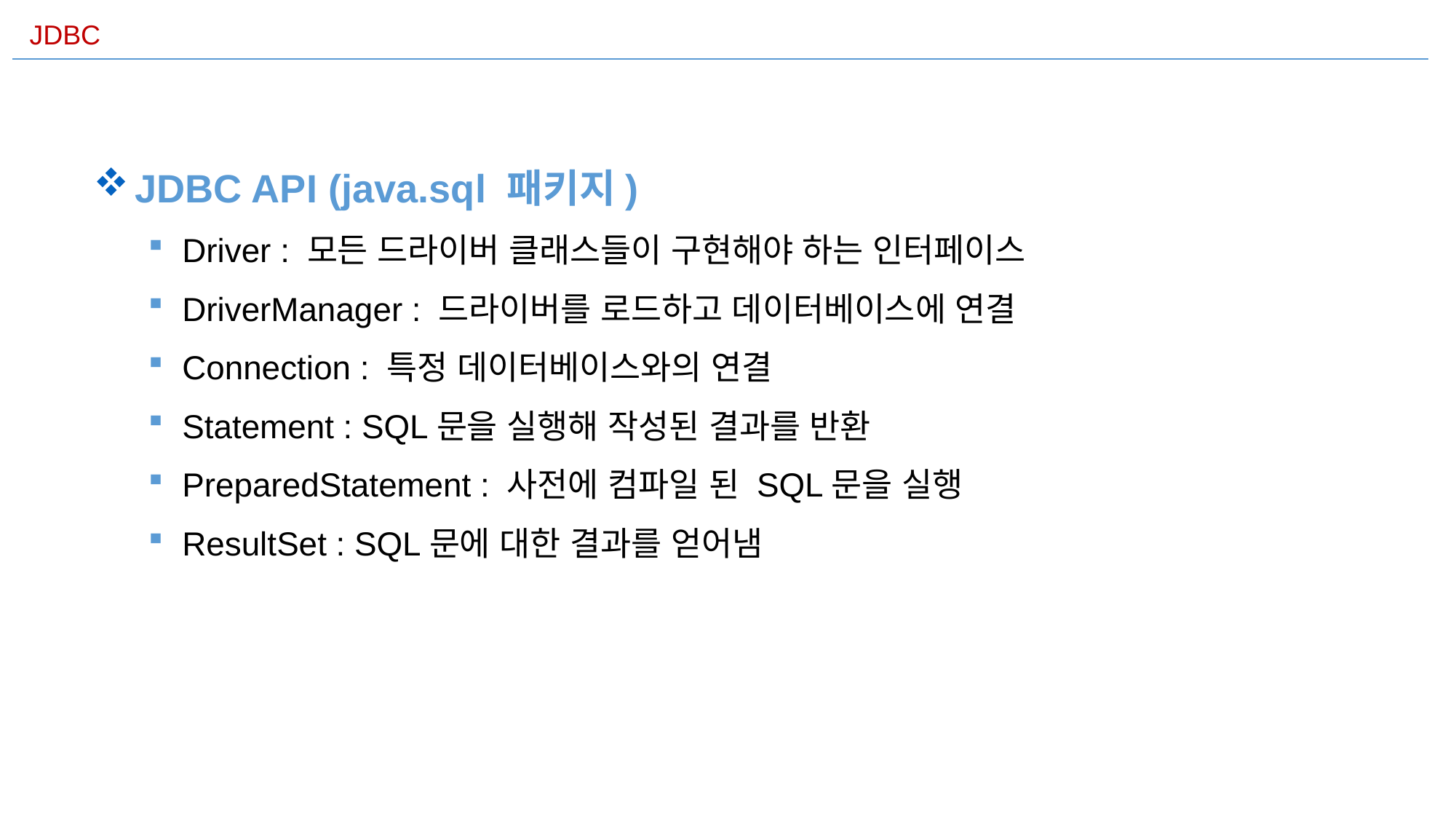

JDBC
JDBC API (java.sql 패키지)
Driver : 모든 드라이버 클래스들이 구현해야 하는 인터페이스
DriverManager : 드라이버를 로드하고 데이터베이스에 연결
Connection : 특정 데이터베이스와의 연결
Statement : SQL문을 실행해 작성된 결과를 반환
PreparedStatement : 사전에 컴파일 된 SQL문을 실행
ResultSet : SQL문에 대한 결과를 얻어냄